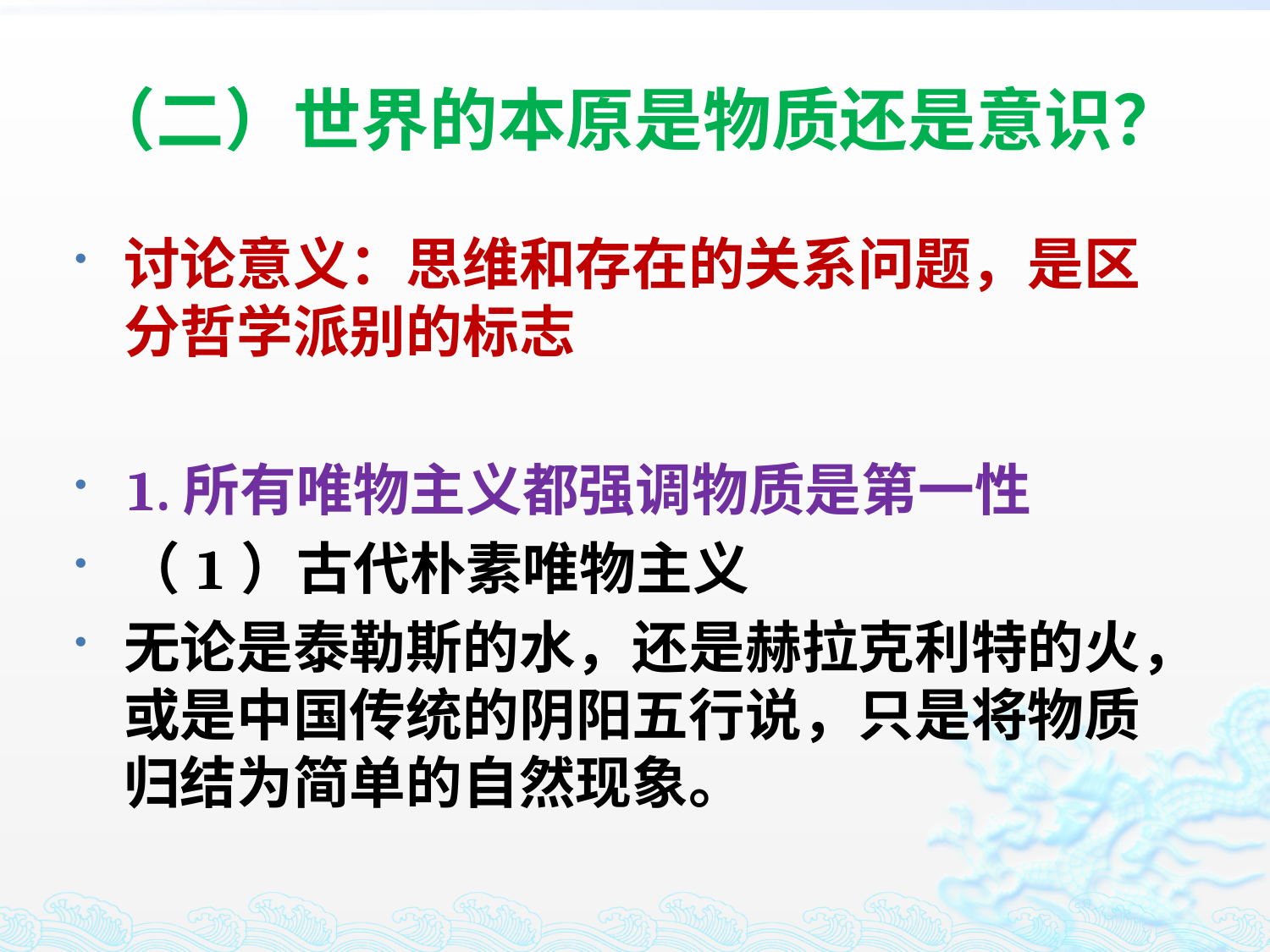

# （二）世界的本原是物质还是意识？
讨论意义：思维和存在的关系问题，是区分哲学派别的标志

1.所有唯物主义都强调物质是第一性
（1）古代朴素唯物主义
无论是泰勒斯的水，还是赫拉克利特的火，或是中国传统的阴阳五行说，只是将物质归结为简单的自然现象。